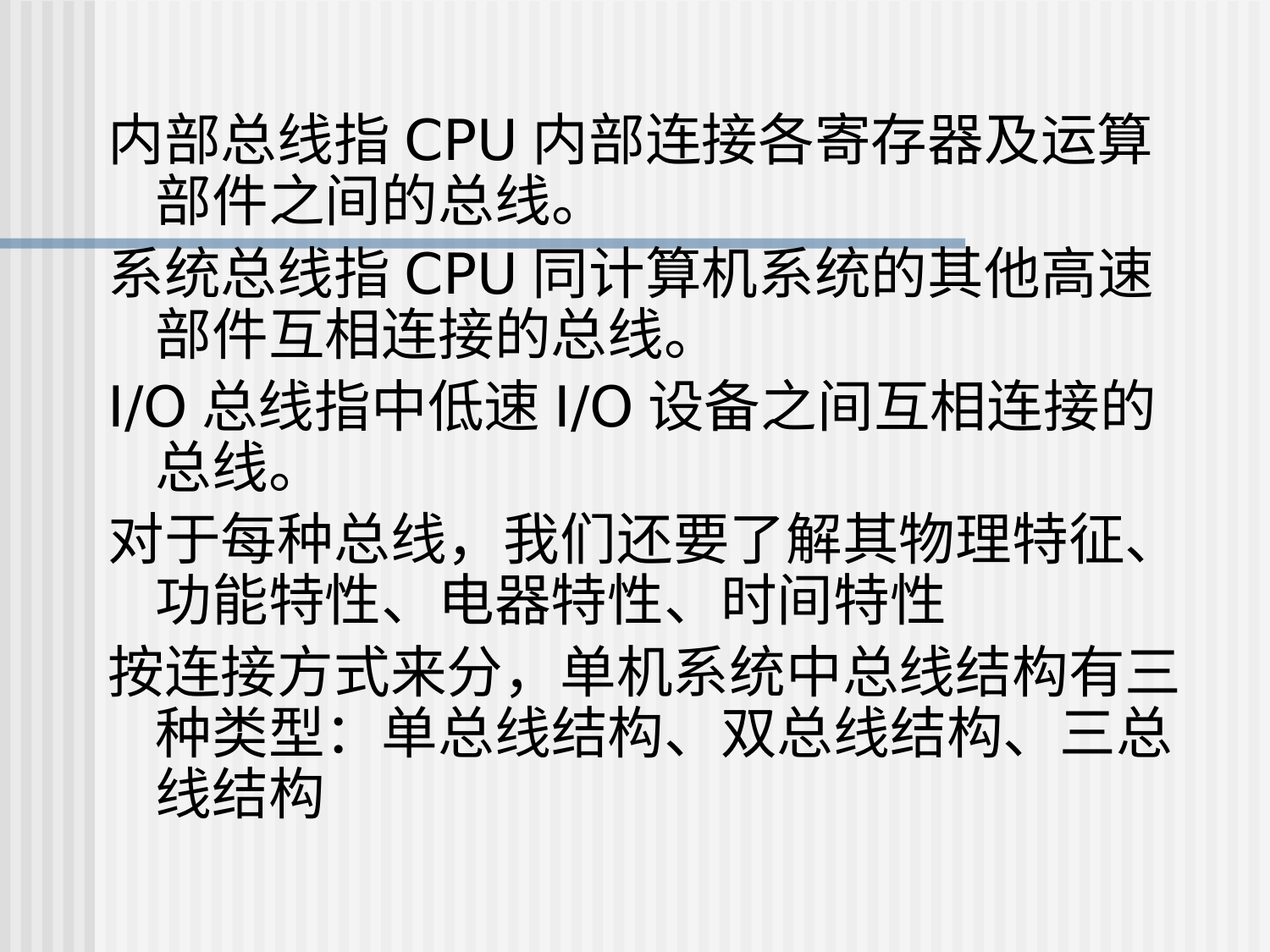

内部总线指CPU内部连接各寄存器及运算部件之间的总线。
系统总线指CPU同计算机系统的其他高速部件互相连接的总线。
I/O总线指中低速I/O设备之间互相连接的总线。
对于每种总线，我们还要了解其物理特征、功能特性、电器特性、时间特性
按连接方式来分，单机系统中总线结构有三种类型：单总线结构、双总线结构、三总线结构